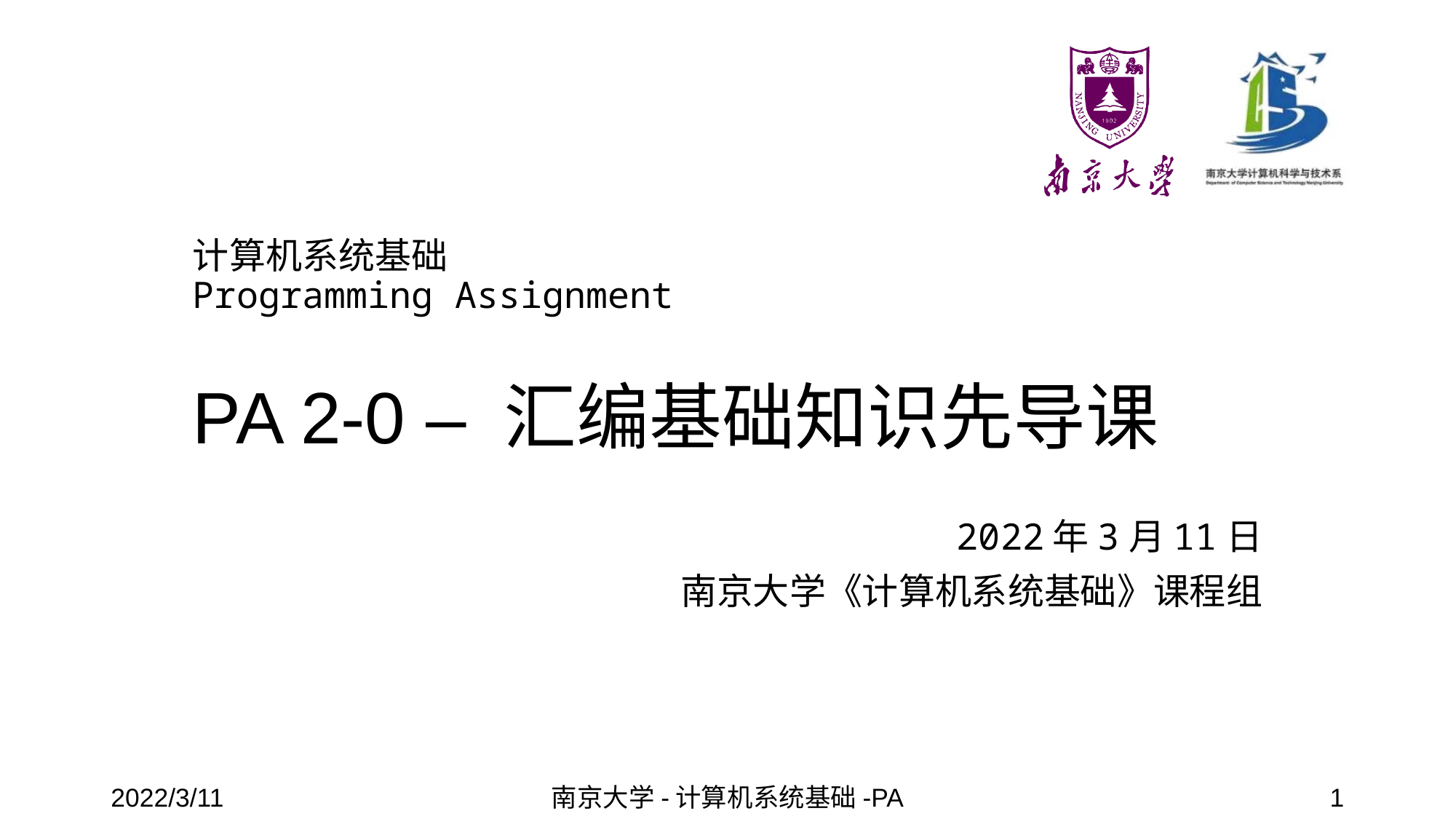

计算机系统基础
Programming Assignment
# PA 2-0 – 汇编基础知识先导课
2022年3月11日
南京大学《计算机系统基础》课程组
2022/3/11
南京大学-计算机系统基础-PA
1